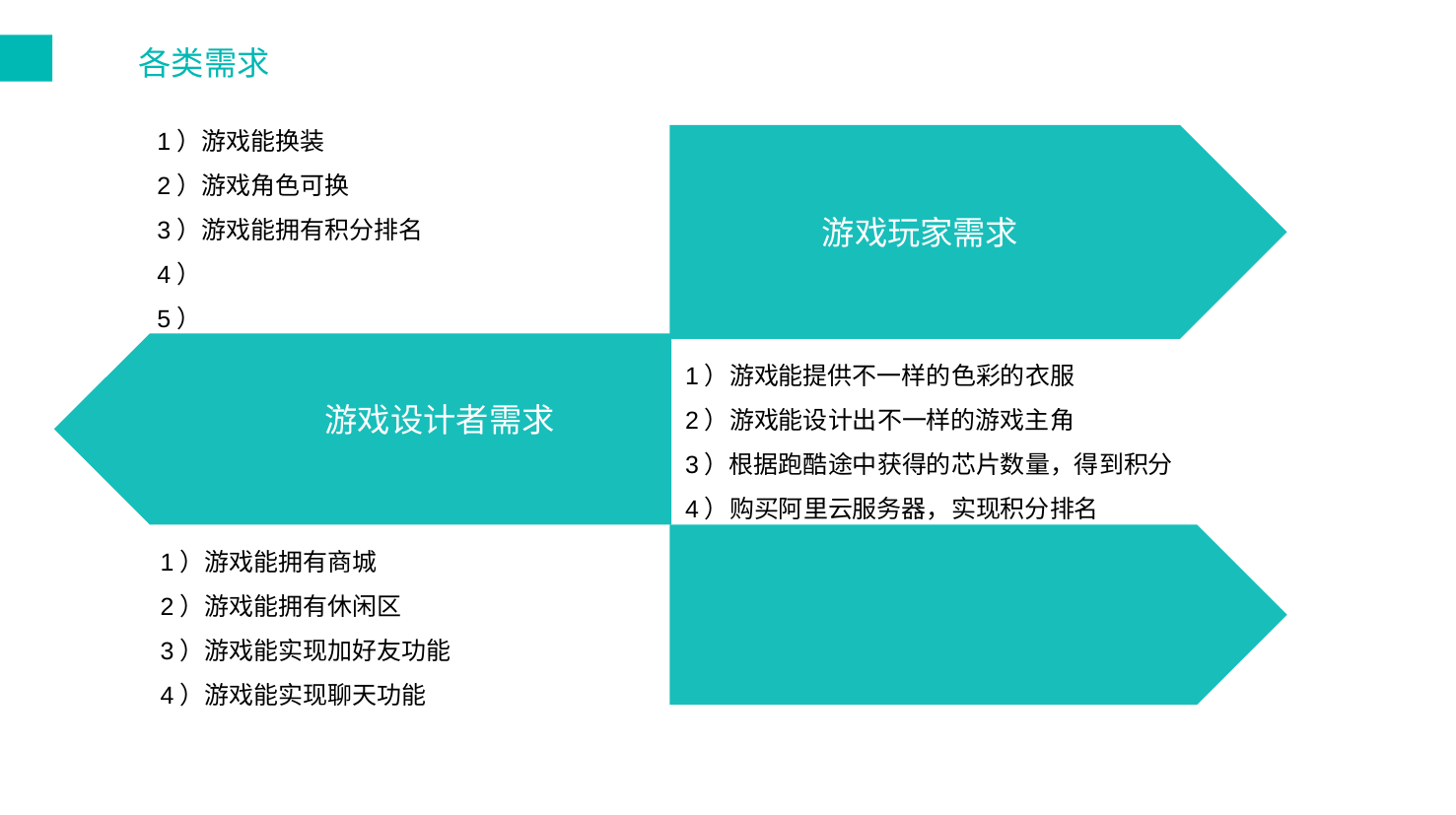

各类需求
1）游戏能换装
2）游戏角色可换
3）游戏能拥有积分排名
4）
5）

游戏玩家需求

1）游戏能提供不一样的色彩的衣服
2）游戏能设计出不一样的游戏主角
3）根据跑酷途中获得的芯片数量，得到积分
4）购买阿里云服务器，实现积分排名
	5）

游戏设计者需求

1）游戏能拥有商城
2）游戏能拥有休闲区
3）游戏能实现加好友功能
4）游戏能实现聊天功能

对比三：640万